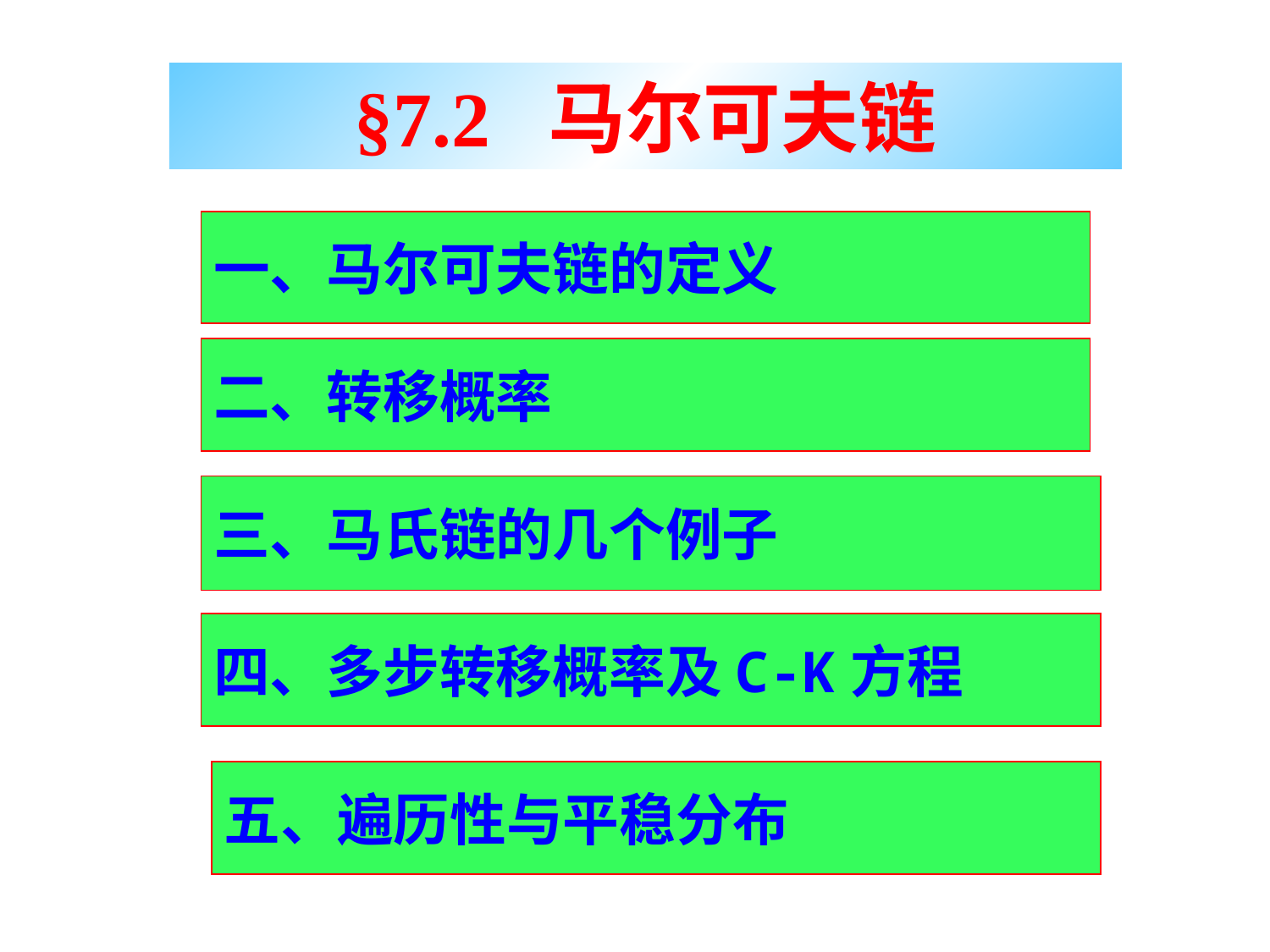

§7.2  马尔可夫链
一、马尔可夫链的定义
二、转移概率
三、马氏链的几个例子
四、多步转移概率及C-K方程
五、遍历性与平稳分布